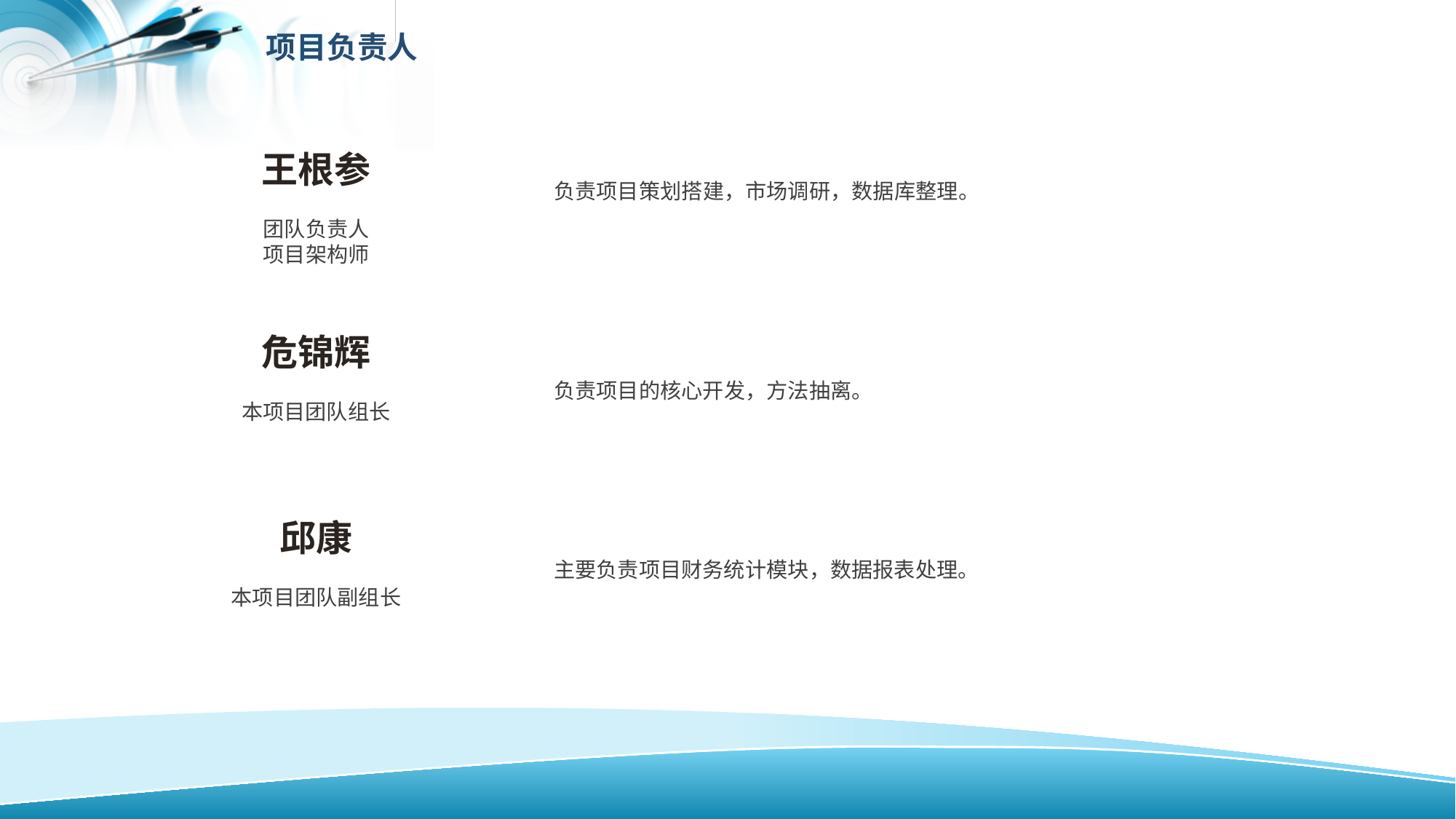

延迟符
项目负责人
王根参

团队负责人
项目架构师
负责项目策划搭建，市场调研，数据库整理。
危锦辉

本项目团队组长
负责项目的核心开发，方法抽离。
邱康

本项目团队副组长
主要负责项目财务统计模块，数据报表处理。